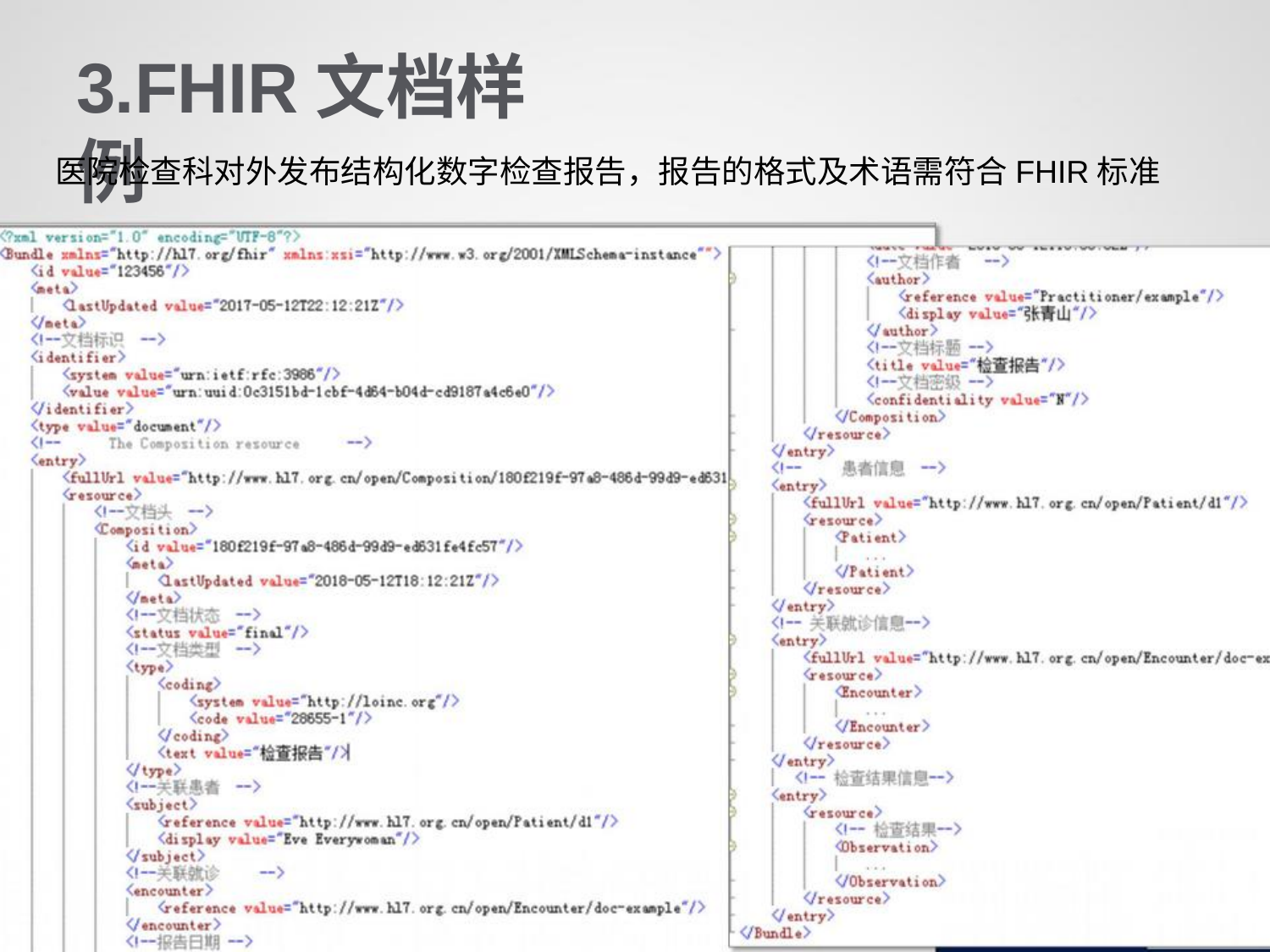

3.FHIR文档样例
 医院检查科对外发布结构化数字检查报告，报告的格式及术语需符合FHIR标准

24